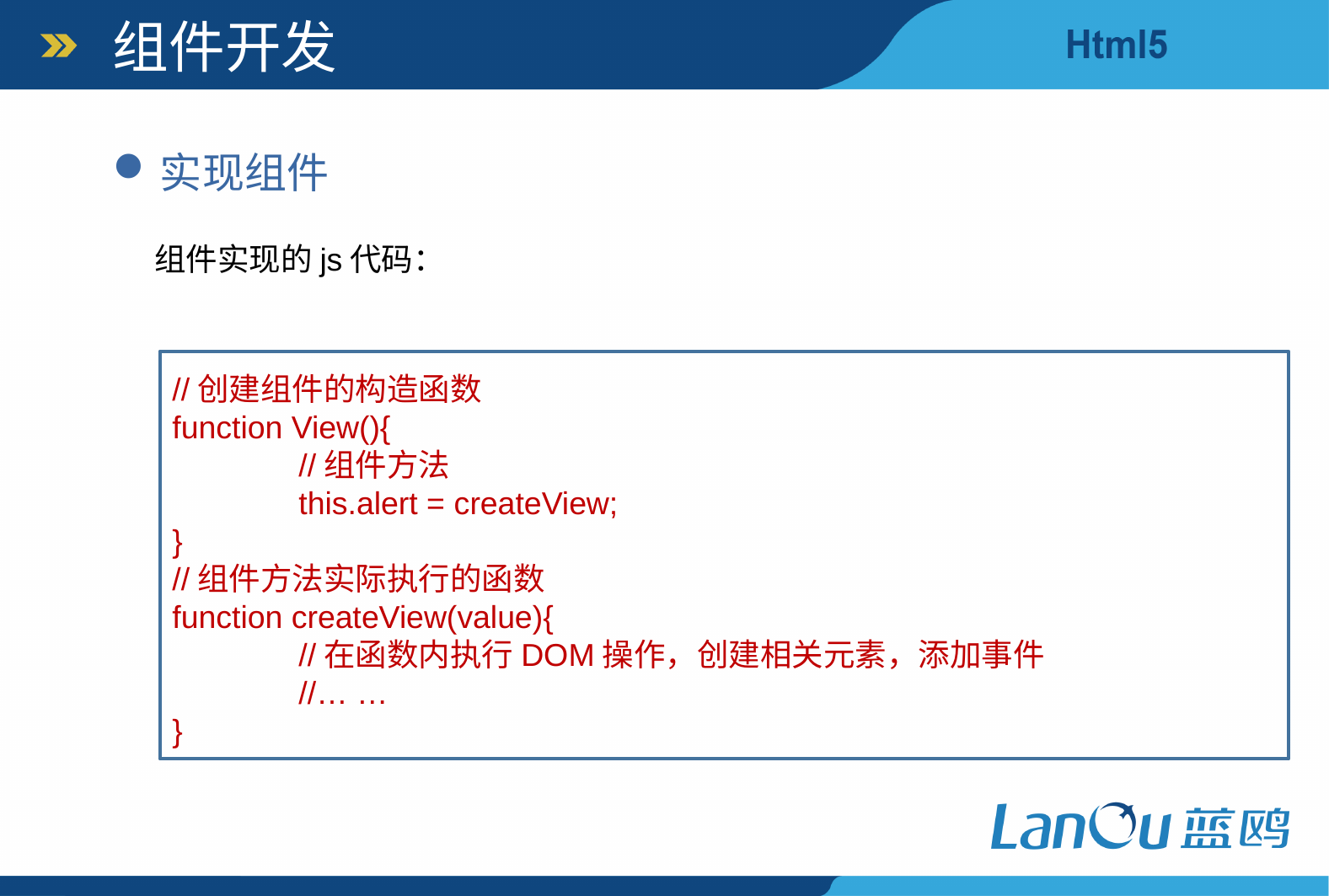

组件开发
实现组件
组件实现的js代码：

//创建组件的构造函数
function View(){
	//组件方法
	this.alert = createView;
}
//组件方法实际执行的函数
function createView(value){
	//在函数内执行DOM操作，创建相关元素，添加事件
	//… …
}